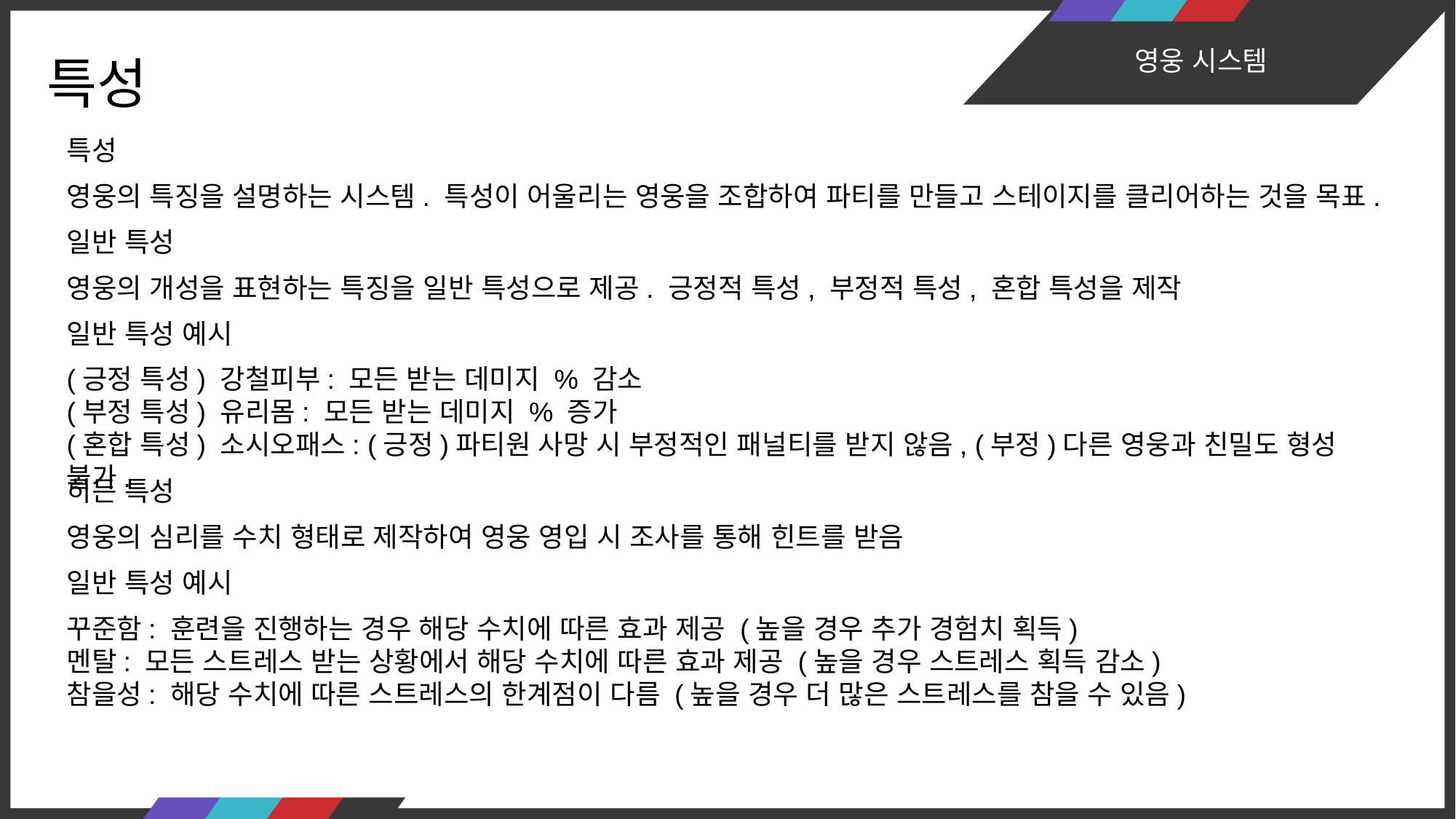

영웅 시스템
특성
특성
영웅의 특징을 설명하는 시스템. 특성이 어울리는 영웅을 조합하여 파티를 만들고 스테이지를 클리어하는 것을 목표.
일반 특성
영웅의 개성을 표현하는 특징을 일반 특성으로 제공. 긍정적 특성, 부정적 특성, 혼합 특성을 제작
일반 특성 예시
(긍정 특성) 강철피부: 모든 받는 데미지 % 감소
(부정 특성) 유리몸: 모든 받는 데미지 % 증가
(혼합 특성) 소시오패스: (긍정)파티원 사망 시 부정적인 패널티를 받지 않음, (부정)다른 영웅과 친밀도 형성 불가.
히든 특성
영웅의 심리를 수치 형태로 제작하여 영웅 영입 시 조사를 통해 힌트를 받음
일반 특성 예시
꾸준함: 훈련을 진행하는 경우 해당 수치에 따른 효과 제공 (높을 경우 추가 경험치 획득)
멘탈: 모든 스트레스 받는 상황에서 해당 수치에 따른 효과 제공 (높을 경우 스트레스 획득 감소)
참을성: 해당 수치에 따른 스트레스의 한계점이 다름 (높을 경우 더 많은 스트레스를 참을 수 있음)